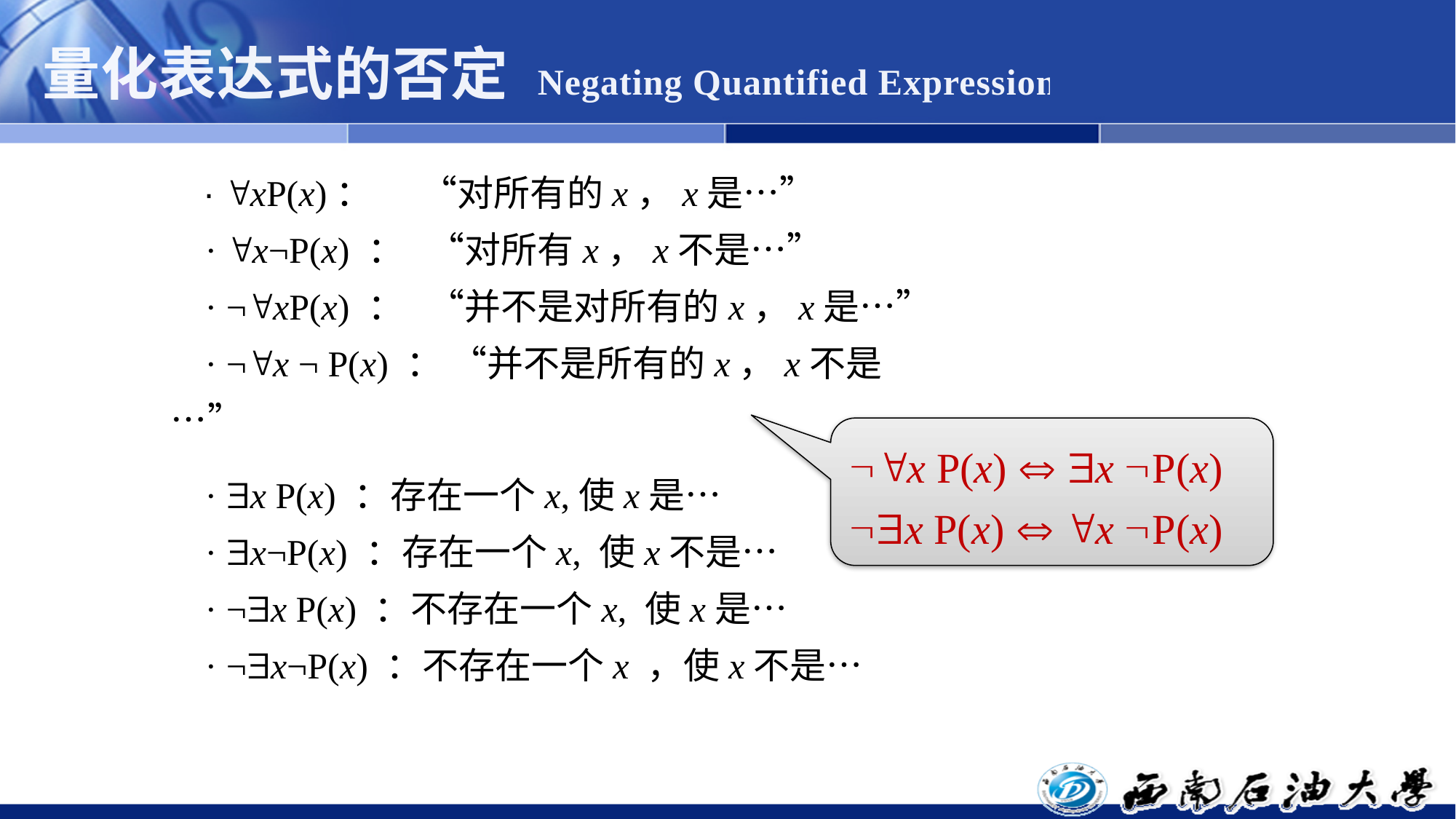

# 量化表达式的否定 Negating Quantified Expressions
· ∀xP(x)：      “对所有的x，x是…”
· ∀x¬P(x) ：   “对所有x，x不是…”
· ¬∀xP(x) ：   “并不是对所有的x，x是…”
· ¬∀x ¬ P(x) ： “并不是所有的x，x不是…”
· ∃x P(x) ：存在一个x,使x是…
· ∃x¬P(x) ：存在一个x, 使x不是…
· ¬∃x P(x) ：不存在一个x, 使x是…
· ¬∃x¬P(x) ：不存在一个x ，使x不是…
¬∀x P(x) ⇔ ∃x ¬P(x)
¬∃x P(x) ⇔ ∀x ¬P(x)